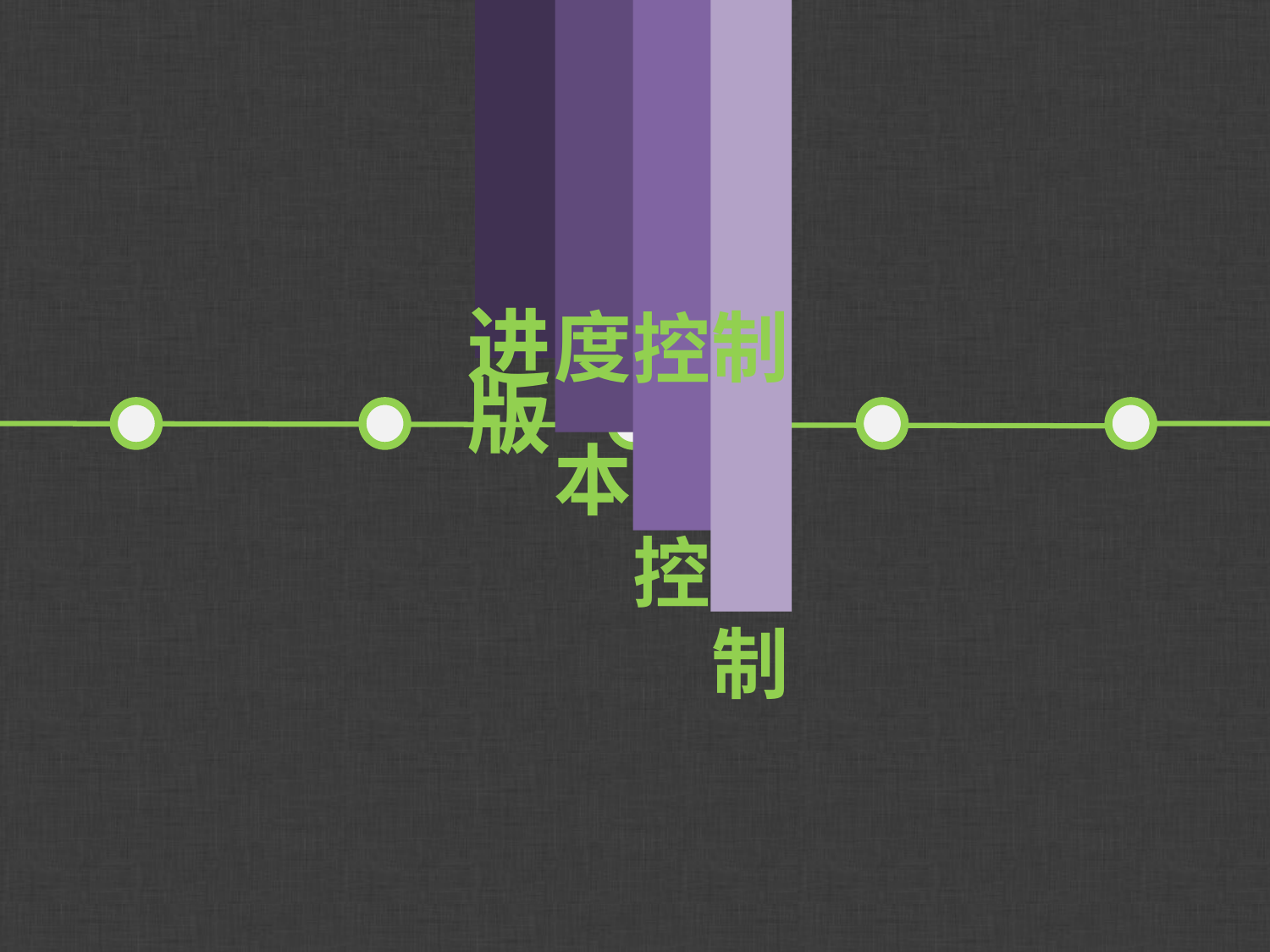

进
制
度
控
版

本
控
制